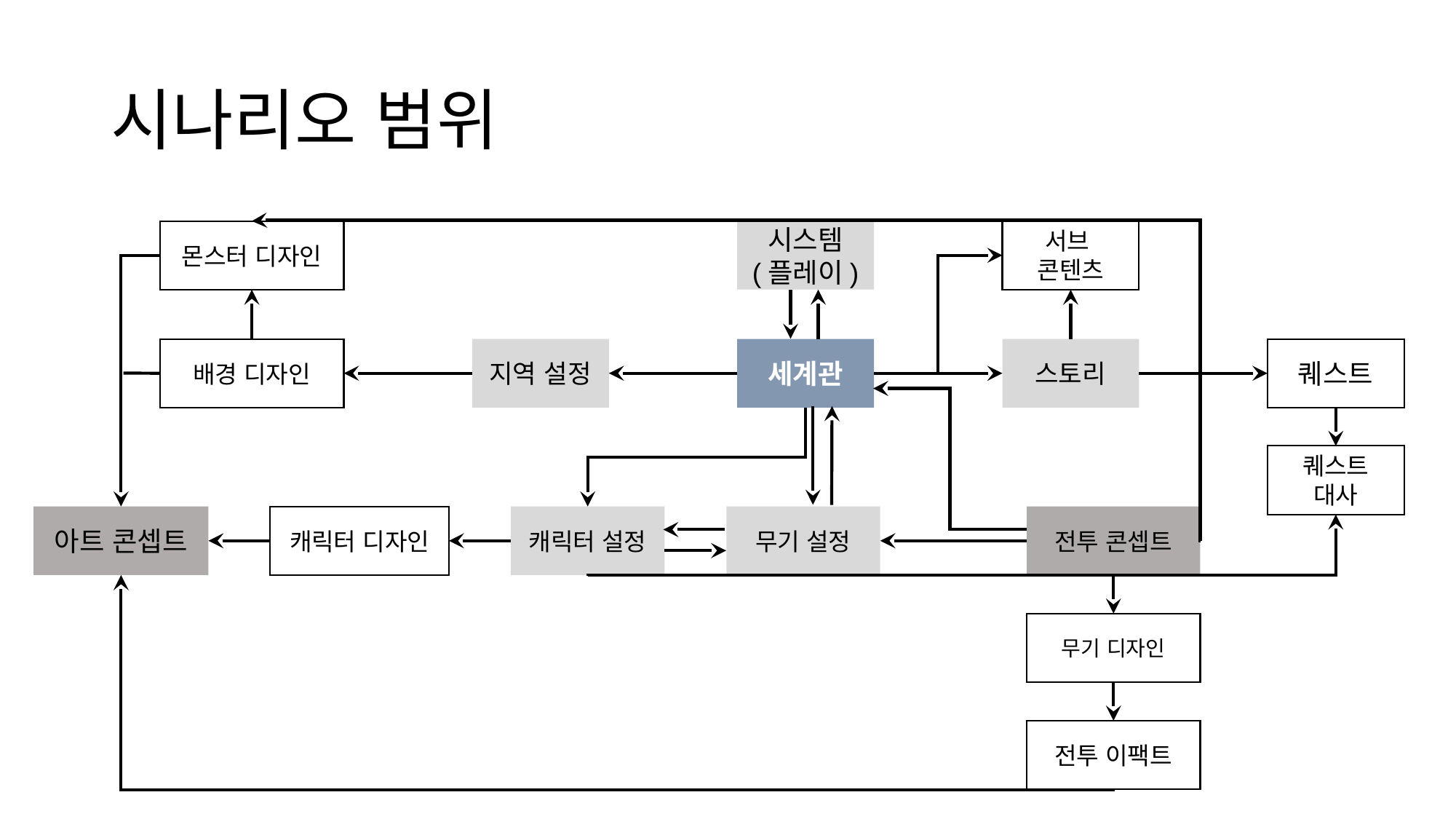

# 시나리오 범위
시스템
(플레이)
서브
콘텐츠
몬스터 디자인
배경 디자인
지역 설정
세계관
스토리
퀘스트
퀘스트
대사
아트 콘셉트
캐릭터 디자인
캐릭터 설정
무기 설정
전투 콘셉트
무기 디자인
전투 이팩트